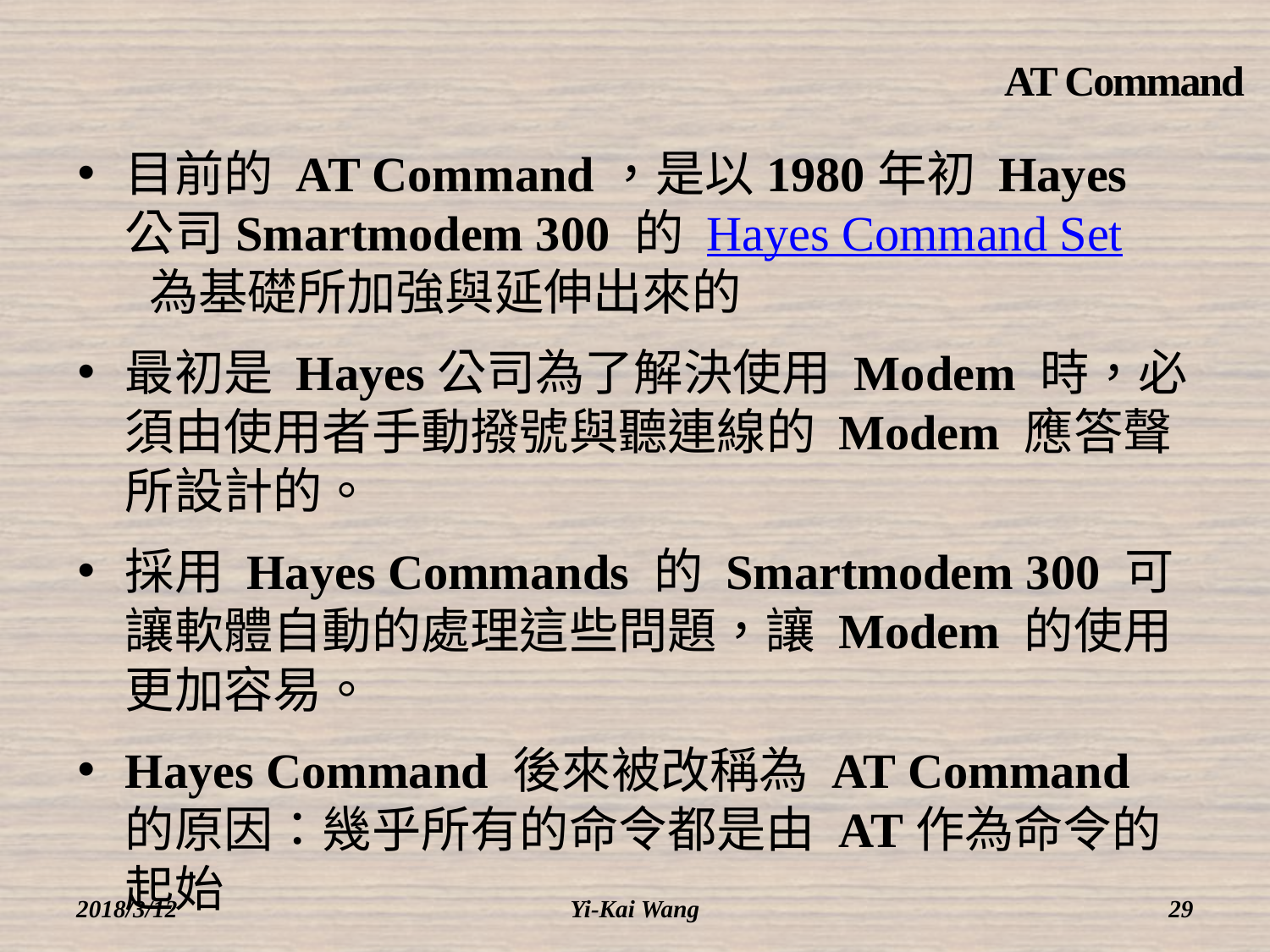

# AT Command
目前的 AT Command，是以1980年初 Hayes 公司Smartmodem 300 的 Hayes Command Set 為基礎所加強與延伸出來的
最初是 Hayes公司為了解決使用 Modem 時，必須由使用者手動撥號與聽連線的 Modem 應答聲所設計的。
採用 Hayes Commands 的 Smartmodem 300 可讓軟體自動的處理這些問題，讓 Modem 的使用更加容易。
Hayes Command 後來被改稱為 AT Command 的原因：幾乎所有的命令都是由 AT作為命令的起始
2018/3/12
Yi-Kai Wang
29